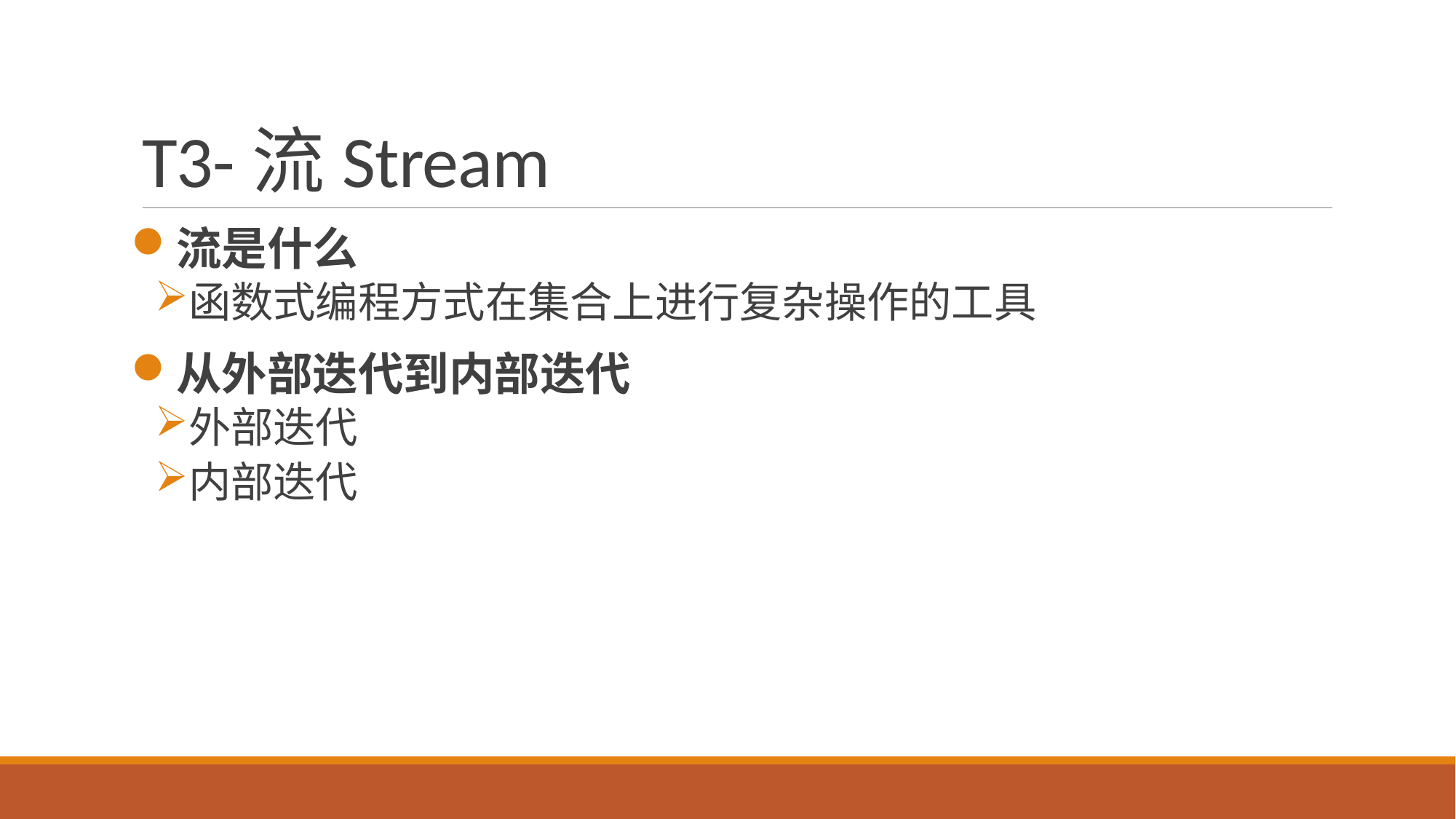

# T3-流Stream
流是什么
函数式编程方式在集合上进行复杂操作的工具
从外部迭代到内部迭代
外部迭代
内部迭代